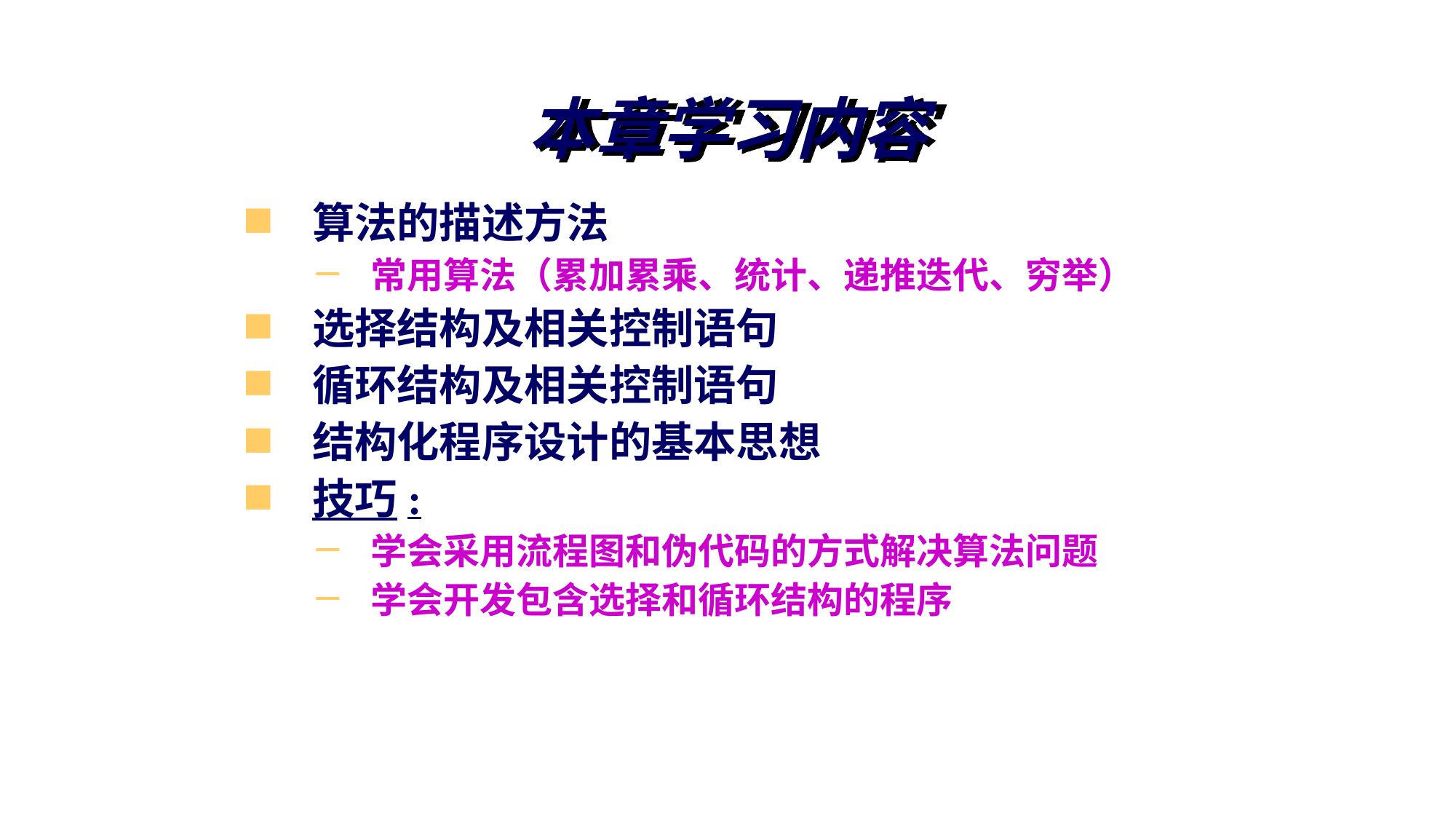

# 本章学习内容
算法的描述方法
常用算法（累加累乘、统计、递推迭代、穷举）
选择结构及相关控制语句
循环结构及相关控制语句
结构化程序设计的基本思想
技巧:
学会采用流程图和伪代码的方式解决算法问题
学会开发包含选择和循环结构的程序